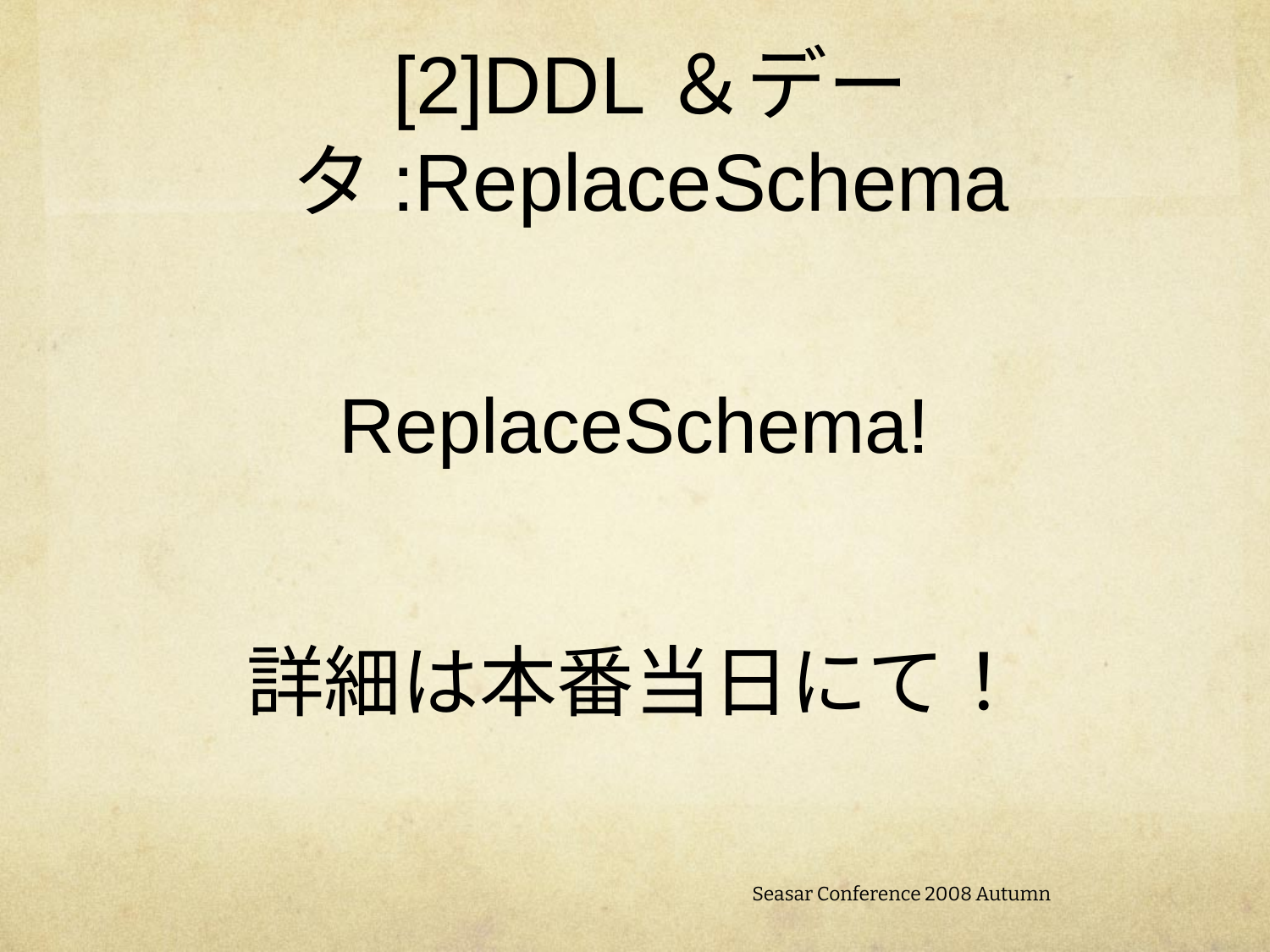

# [2]DDL＆データ:ReplaceSchema

ReplaceSchema!

詳細は本番当日にて！
Seasar Conference 2008 Autumn